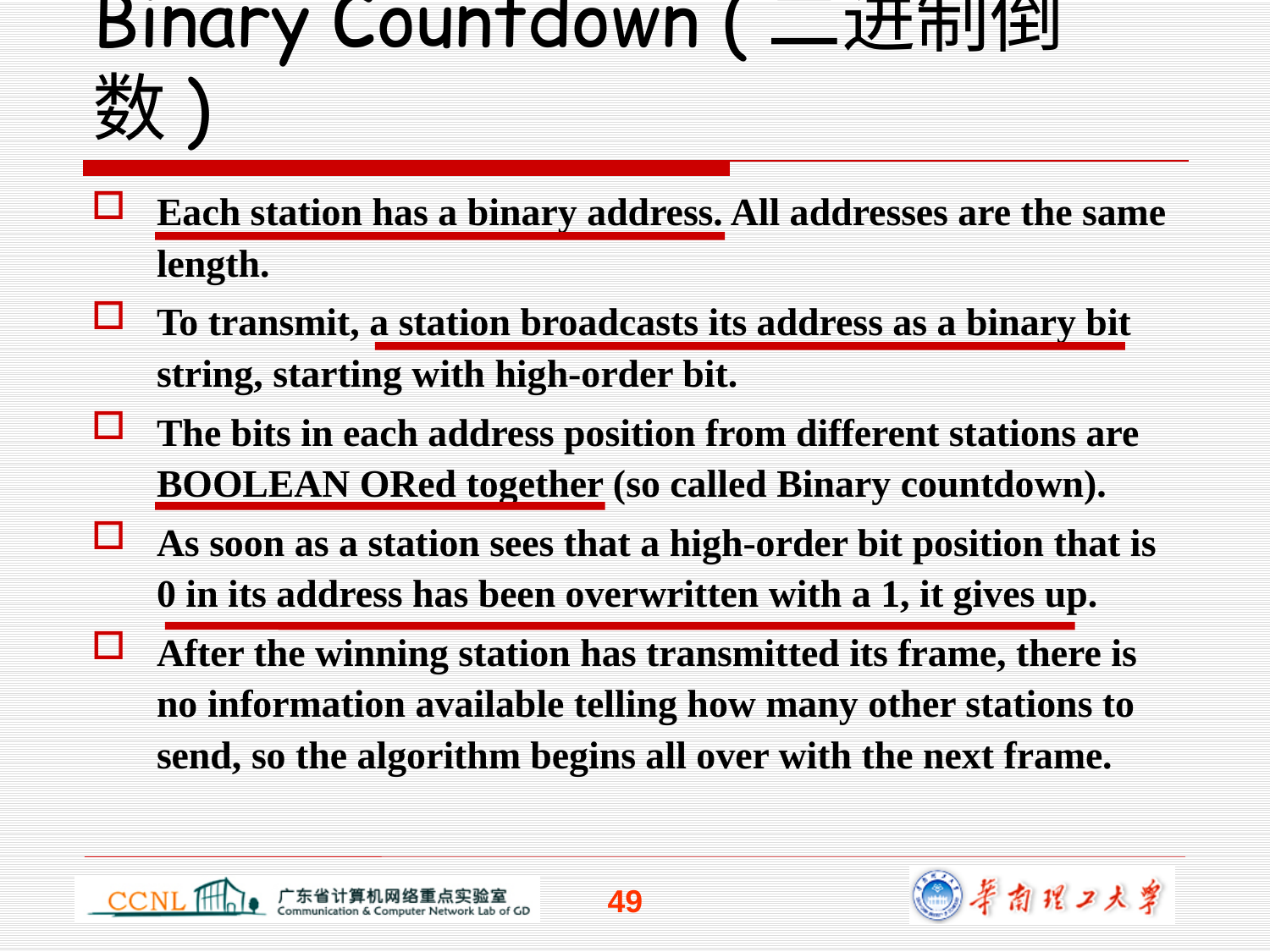

# Binary Countdown (二进制倒数)
Each station has a binary address. All addresses are the same length.
To transmit, a station broadcasts its address as a binary bit string, starting with high-order bit.
The bits in each address position from different stations are BOOLEAN ORed together (so called Binary countdown).
As soon as a station sees that a high-order bit position that is 0 in its address has been overwritten with a 1, it gives up.
After the winning station has transmitted its frame, there is no information available telling how many other stations to send, so the algorithm begins all over with the next frame.